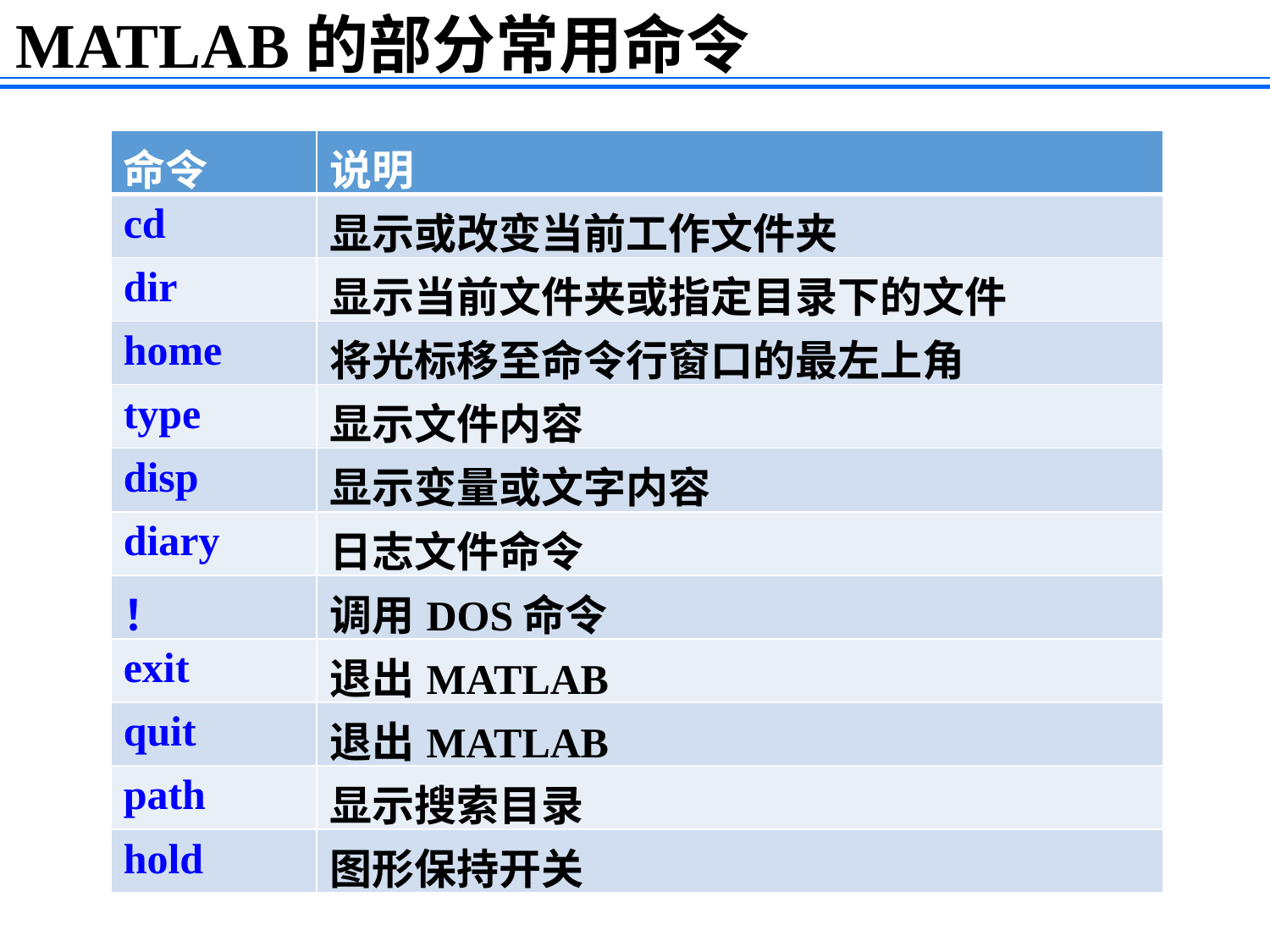

MATLAB的部分常用命令

| 命令 | 说明 |
| --- | --- |
| cd | 显示或改变当前工作文件夹 |
| dir | 显示当前文件夹或指定目录下的文件 |
| home | 将光标移至命令行窗口的最左上角 |
| type | 显示文件内容 |
| disp | 显示变量或文字内容 |
| diary | 日志文件命令 |
| ！ | 调用DOS命令 |
| exit | 退出MATLAB |
| quit | 退出MATLAB |
| path | 显示搜索目录 |
| hold | 图形保持开关 |